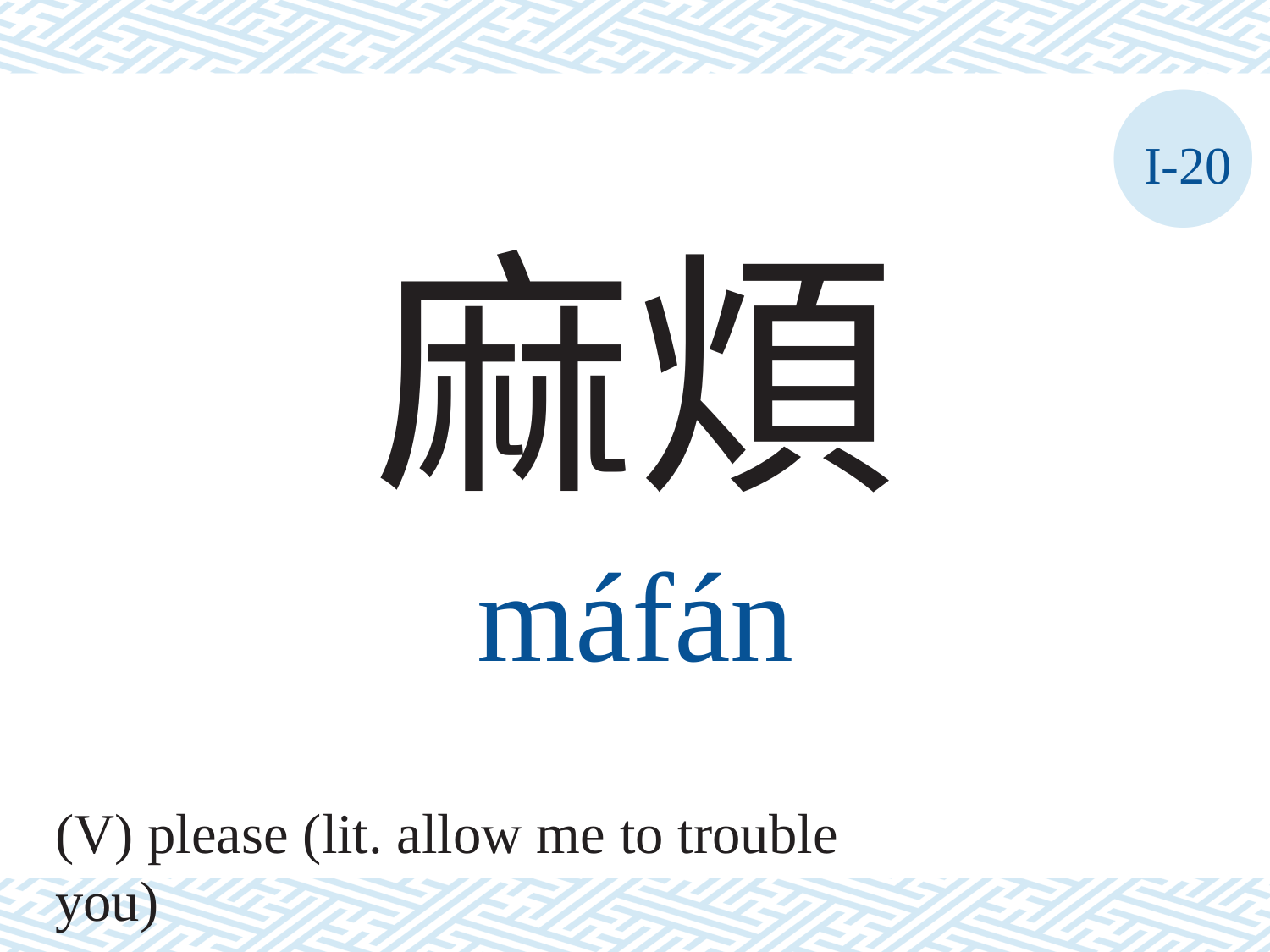

I-20
麻煩
máfán
(V) please (lit. allow me to trouble you)